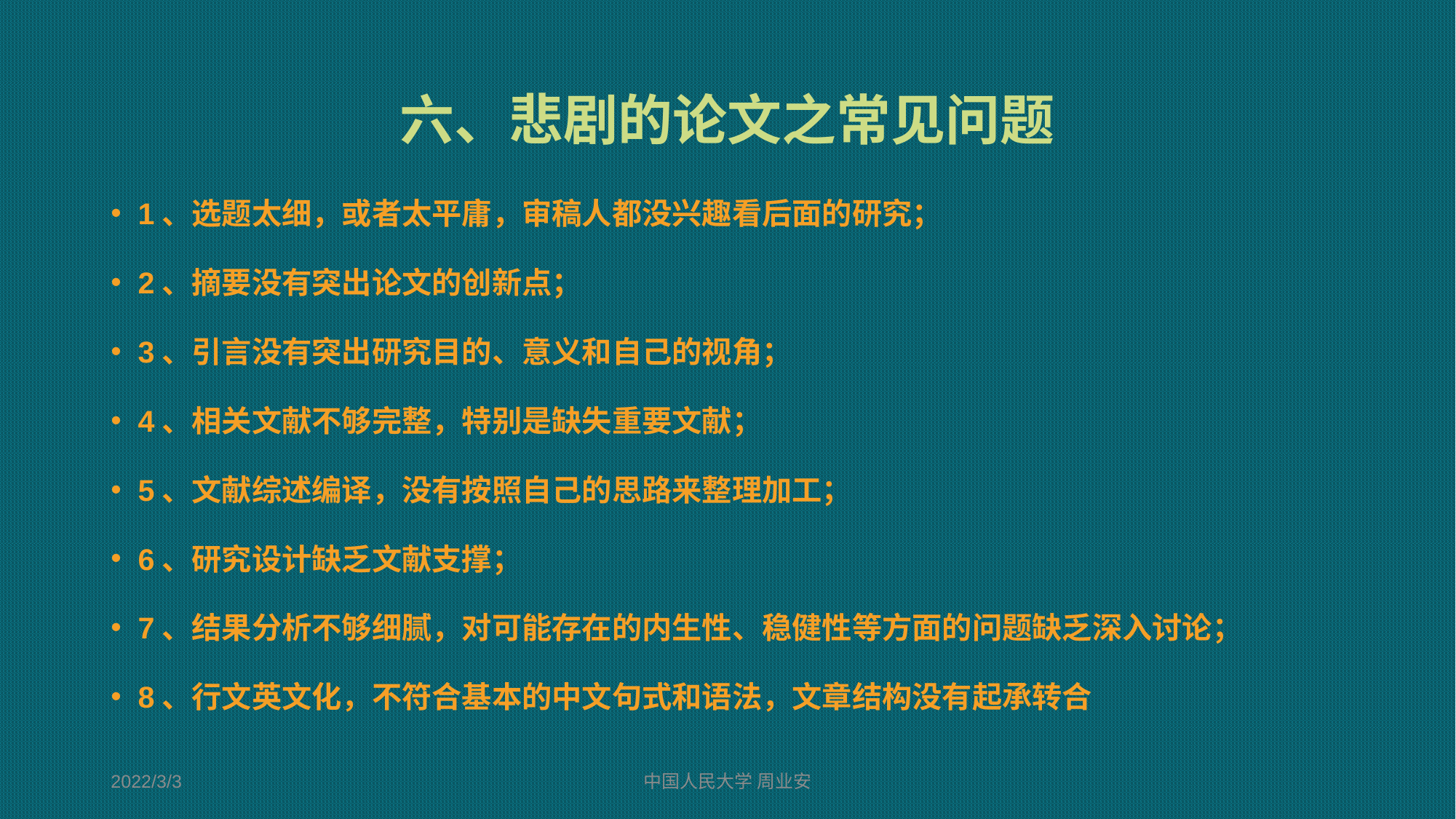

# 六、悲剧的论文之常见问题
1、选题太细，或者太平庸，审稿人都没兴趣看后面的研究；
2、摘要没有突出论文的创新点；
3、引言没有突出研究目的、意义和自己的视角；
4、相关文献不够完整，特别是缺失重要文献；
5、文献综述编译，没有按照自己的思路来整理加工；
6、研究设计缺乏文献支撑；
7、结果分析不够细腻，对可能存在的内生性、稳健性等方面的问题缺乏深入讨论；
8、行文英文化，不符合基本的中文句式和语法，文章结构没有起承转合

2022/3/3
中国人民大学 周业安